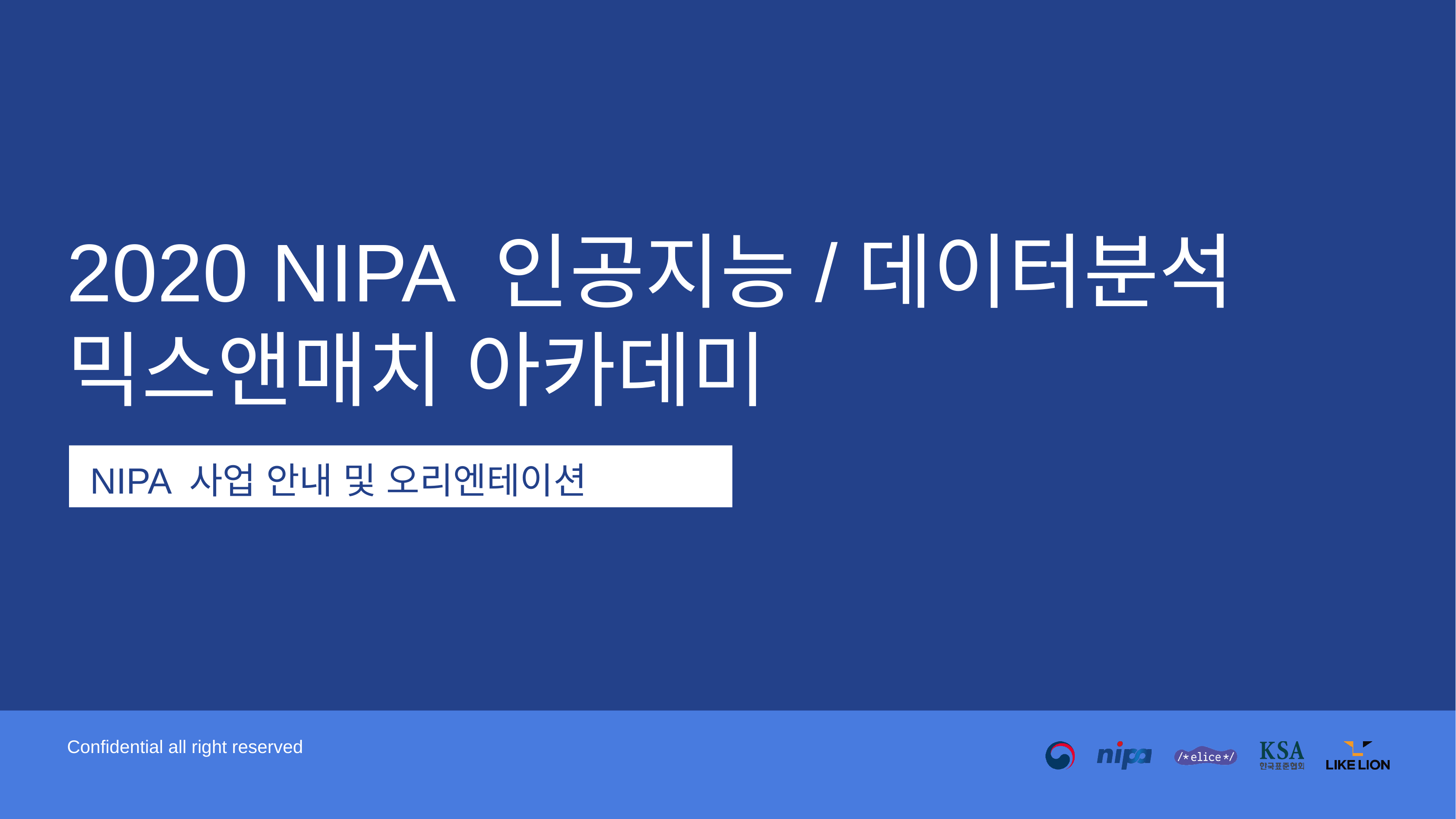

2020 NIPA 인공지능/데이터분석
믹스앤매치 아카데미

NIPA 사업 안내 및 오리엔테이션